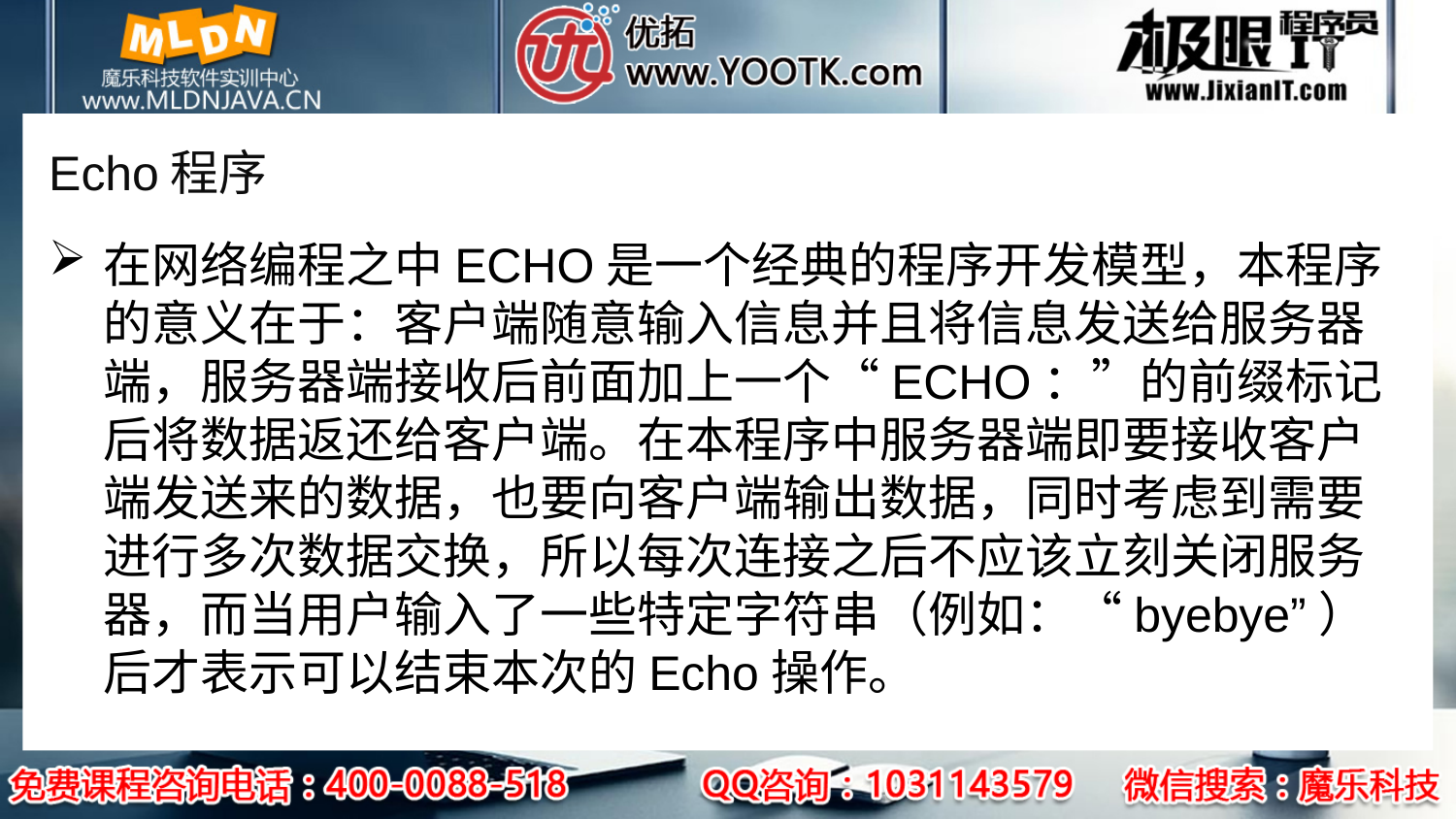

# Echo程序
在网络编程之中ECHO是一个经典的程序开发模型，本程序的意义在于：客户端随意输入信息并且将信息发送给服务器端，服务器端接收后前面加上一个“ECHO：”的前缀标记后将数据返还给客户端。在本程序中服务器端即要接收客户端发送来的数据，也要向客户端输出数据，同时考虑到需要进行多次数据交换，所以每次连接之后不应该立刻关闭服务器，而当用户输入了一些特定字符串（例如：“byebye”）后才表示可以结束本次的Echo操作。